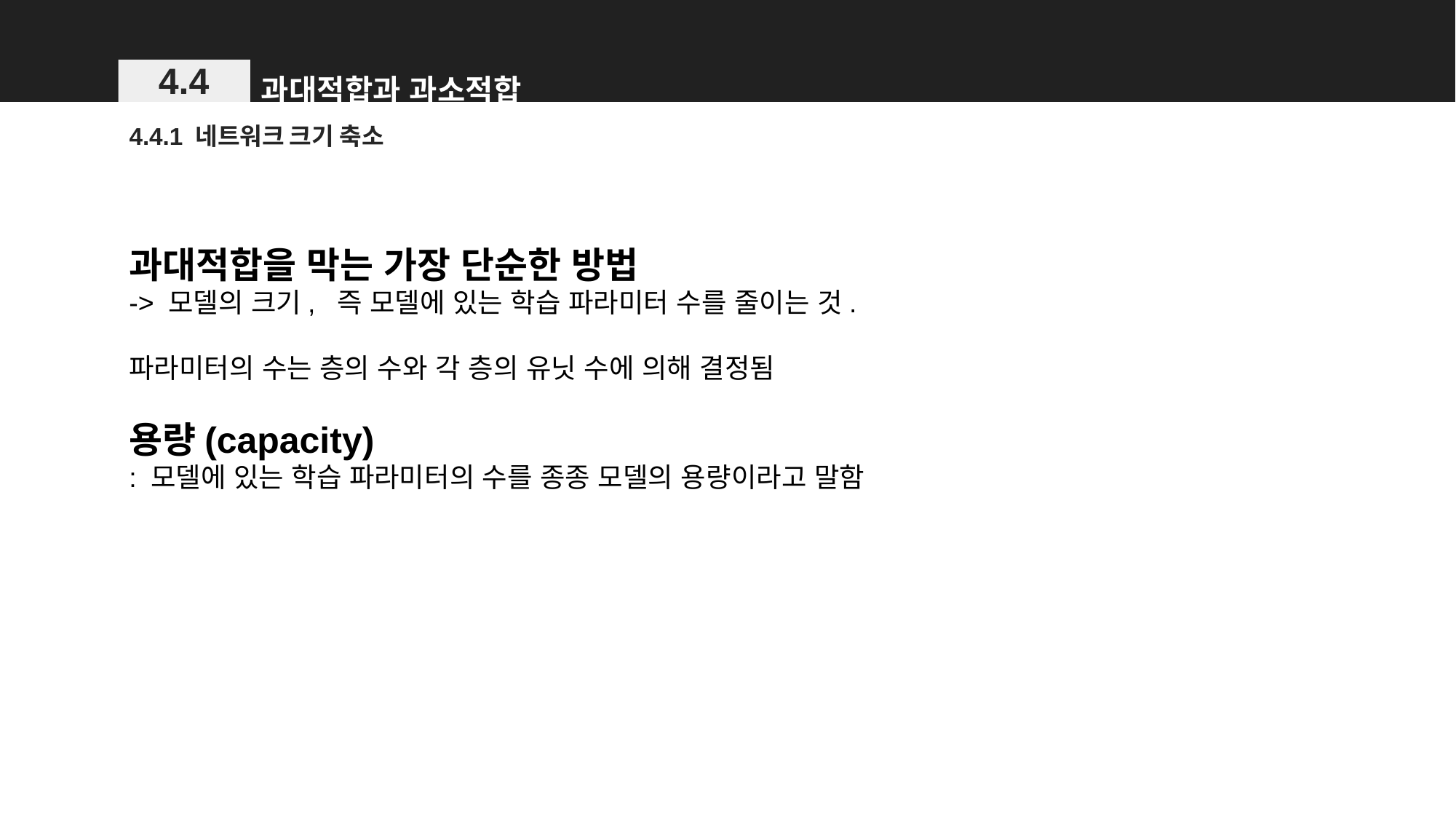

과대적합과 과소적합
4.4

4.4.1 네트워크 크기 축소
과대적합을 막는 가장 단순한 방법
-> 모델의 크기,  즉 모델에 있는 학습 파라미터 수를 줄이는 것.

파라미터의 수는 층의 수와 각 층의 유닛 수에 의해 결정됨

용량(capacity)
: 모델에 있는 학습 파라미터의 수를 종종 모델의 용량이라고 말함